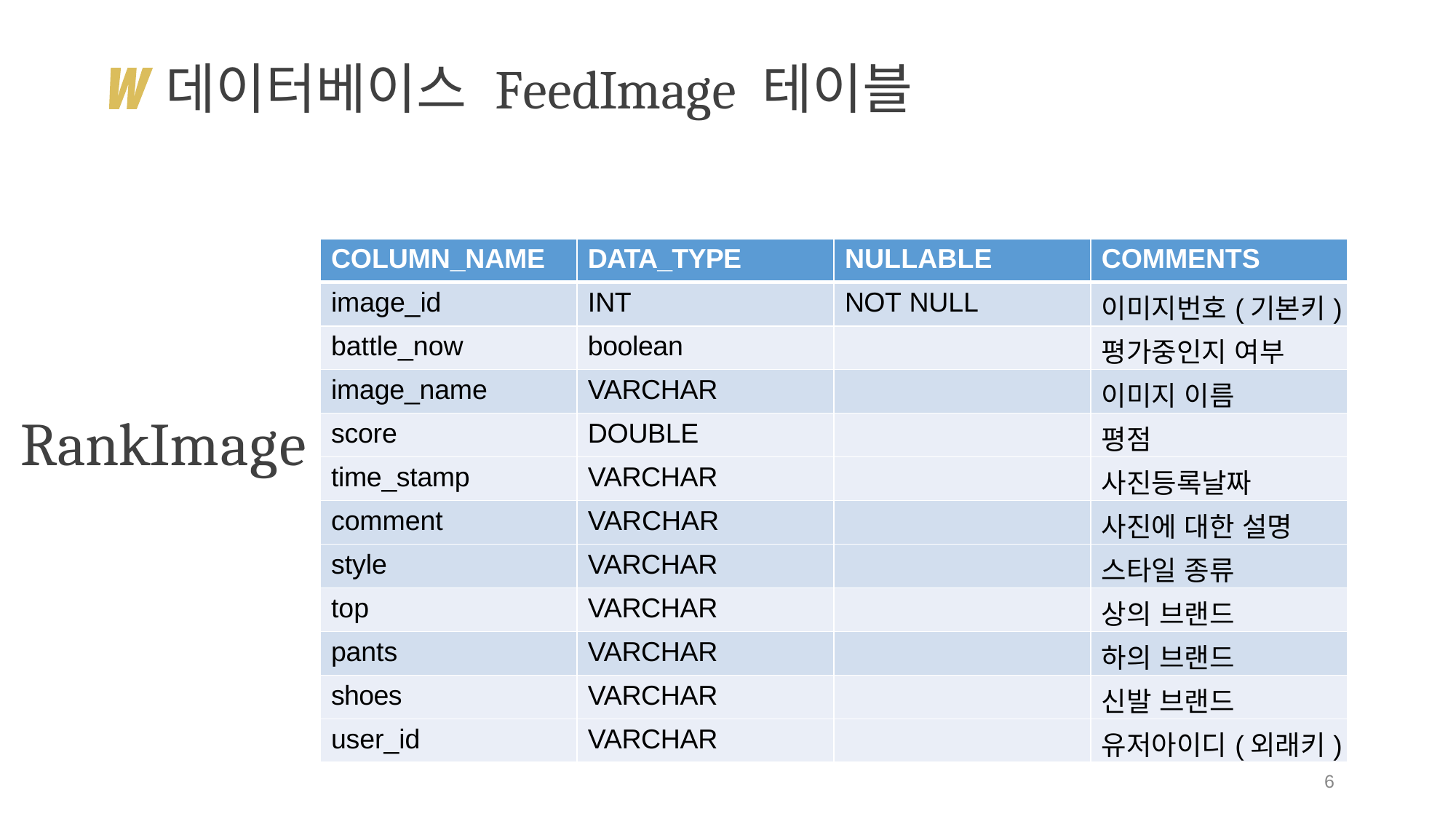

# 데이터베이스 FeedImage 테이블

| COLUMN\_NAME | DATA\_TYPE | NULLABLE | COMMENTS |
| --- | --- | --- | --- |
| image\_id | INT | NOT NULL | 이미지번호(기본키) |
| battle\_now | boolean |  | 평가중인지 여부 |
| image\_name | VARCHAR |  | 이미지 이름 |
| score | DOUBLE |  | 평점 |
| time\_stamp | VARCHAR |  | 사진등록날짜 |
| comment | VARCHAR |  | 사진에 대한 설명 |
| style | VARCHAR |  | 스타일 종류 |
| top | VARCHAR |  | 상의 브랜드 |
| pants | VARCHAR |  | 하의 브랜드 |
| shoes | VARCHAR |  | 신발 브랜드 |
| user\_id | VARCHAR |  | 유저아이디(외래키) |
RankImage
6